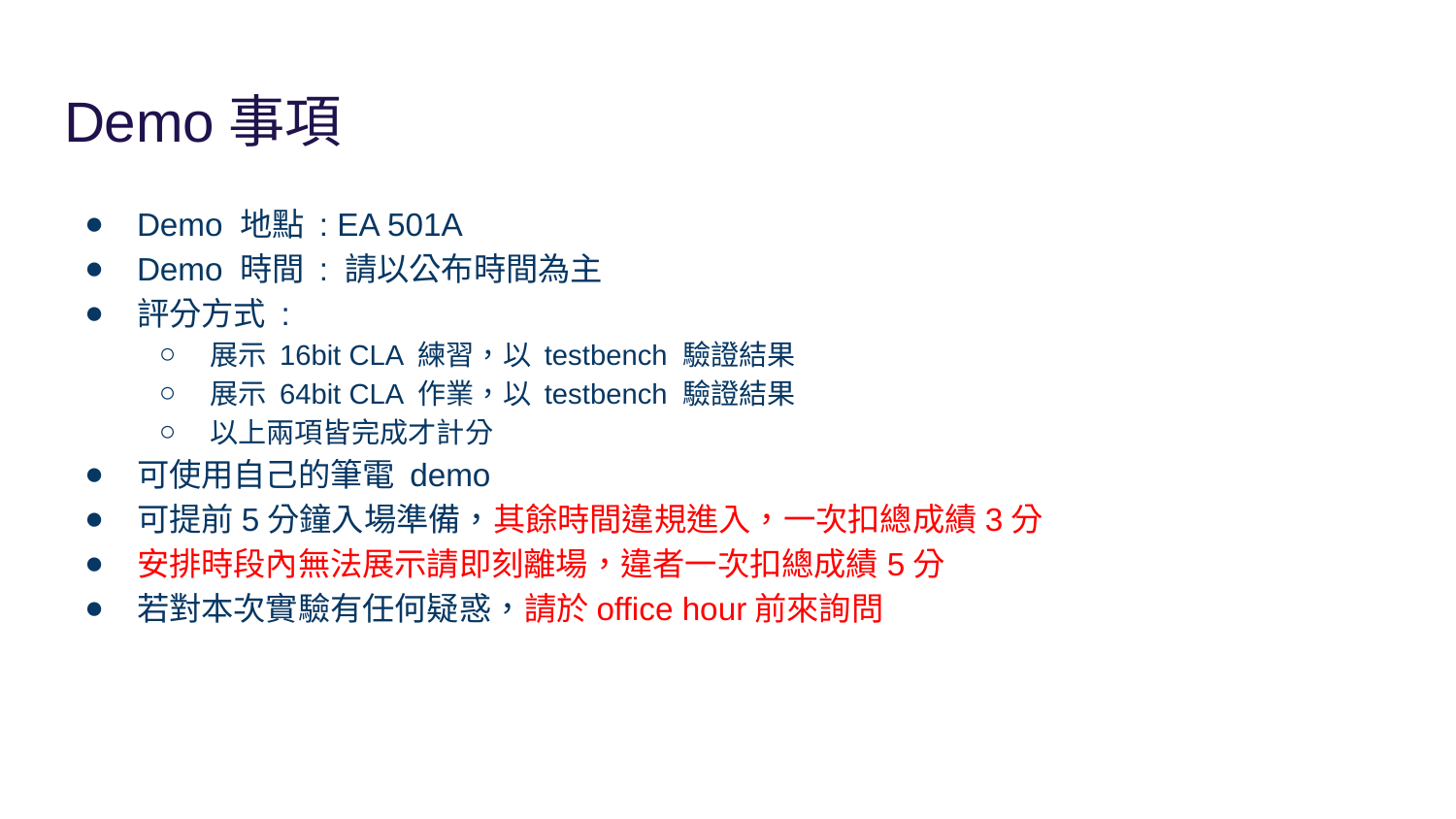

# Demo事項

Demo 地點 : EA 501A
Demo 時間 : 請以公布時間為主
評分方式 :
展示 16bit CLA 練習，以 testbench 驗證結果
展示 64bit CLA 作業，以 testbench 驗證結果
以上兩項皆完成才計分
可使用自己的筆電 demo
可提前5分鐘入場準備，其餘時間違規進入，一次扣總成績3分
安排時段內無法展示請即刻離場，違者一次扣總成績5分
若對本次實驗有任何疑惑，請於office hour前來詢問